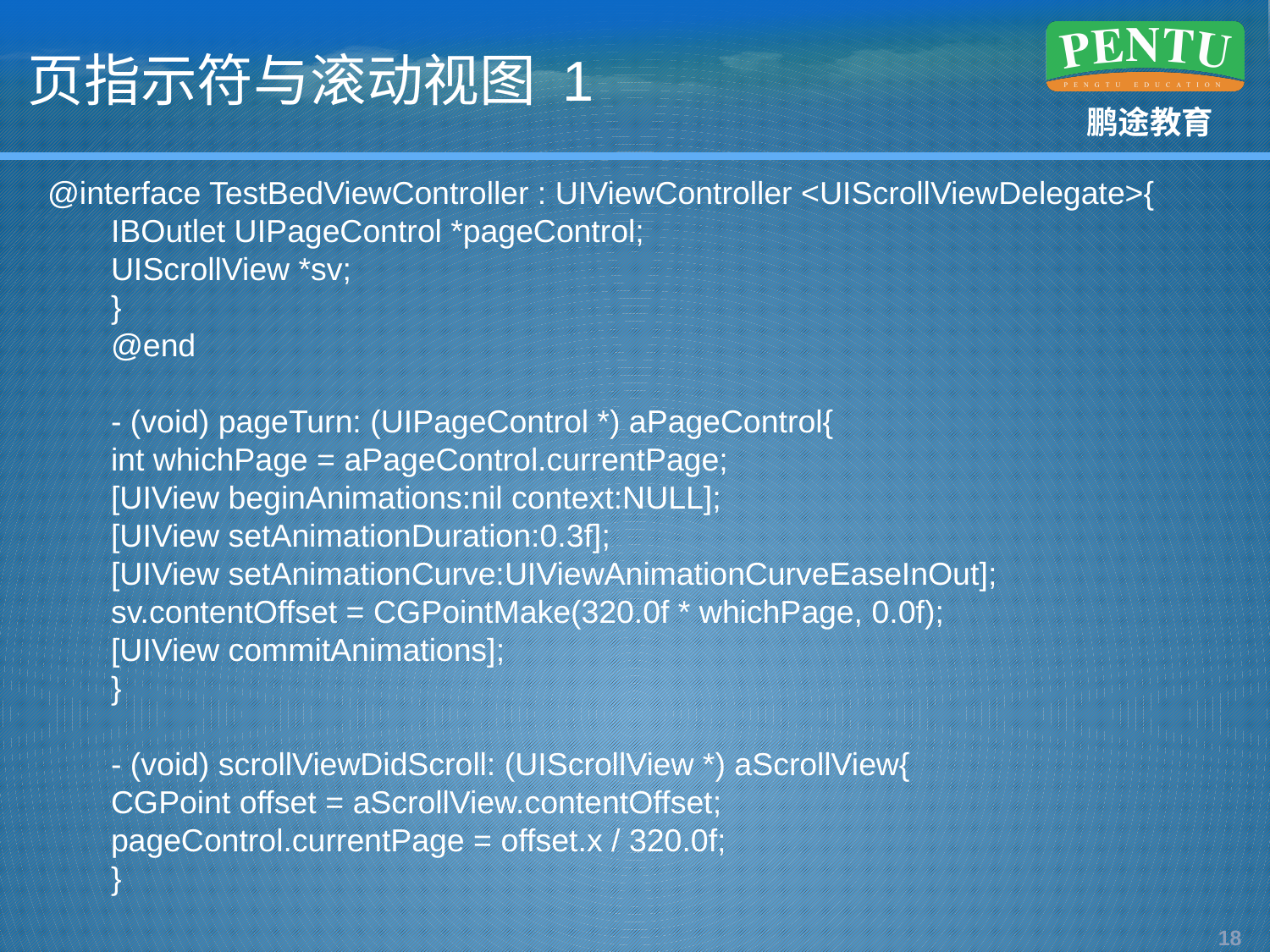

# 页指示符与滚动视图 1
@interface TestBedViewController : UIViewController <UIScrollViewDelegate>{
IBOutlet UIPageControl *pageControl;
UIScrollView *sv;
}
@end

- (void) pageTurn: (UIPageControl *) aPageControl{
int whichPage = aPageControl.currentPage;
[UIView beginAnimations:nil context:NULL];
[UIView setAnimationDuration:0.3f];
[UIView setAnimationCurve:UIViewAnimationCurveEaseInOut];
sv.contentOffset = CGPointMake(320.0f * whichPage, 0.0f);
[UIView commitAnimations];
}

- (void) scrollViewDidScroll: (UIScrollView *) aScrollView{
CGPoint offset = aScrollView.contentOffset;
pageControl.currentPage = offset.x / 320.0f;
}

18